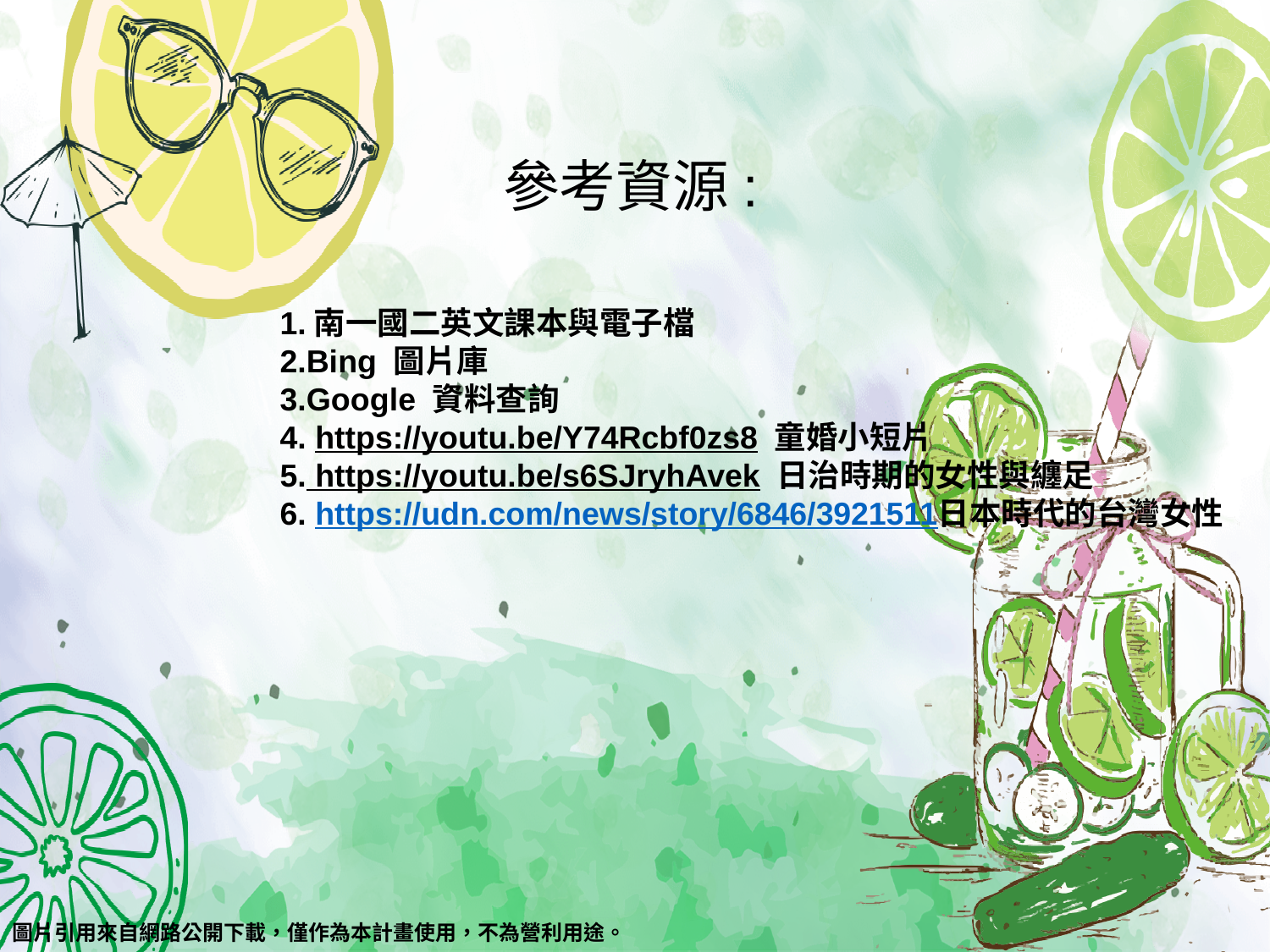

參考資源:
1.南一國二英文課本與電子檔
2.Bing 圖片庫
3.Google 資料查詢
4. https://youtu.be/Y74Rcbf0zs8 童婚小短片
5. https://youtu.be/s6SJryhAvek 日治時期的女性與纏足
6. https://udn.com/news/story/6846/3921511日本時代的台灣女性

圖片引用來自網路公開下載，僅作為本計畫使用，不為營利用途。